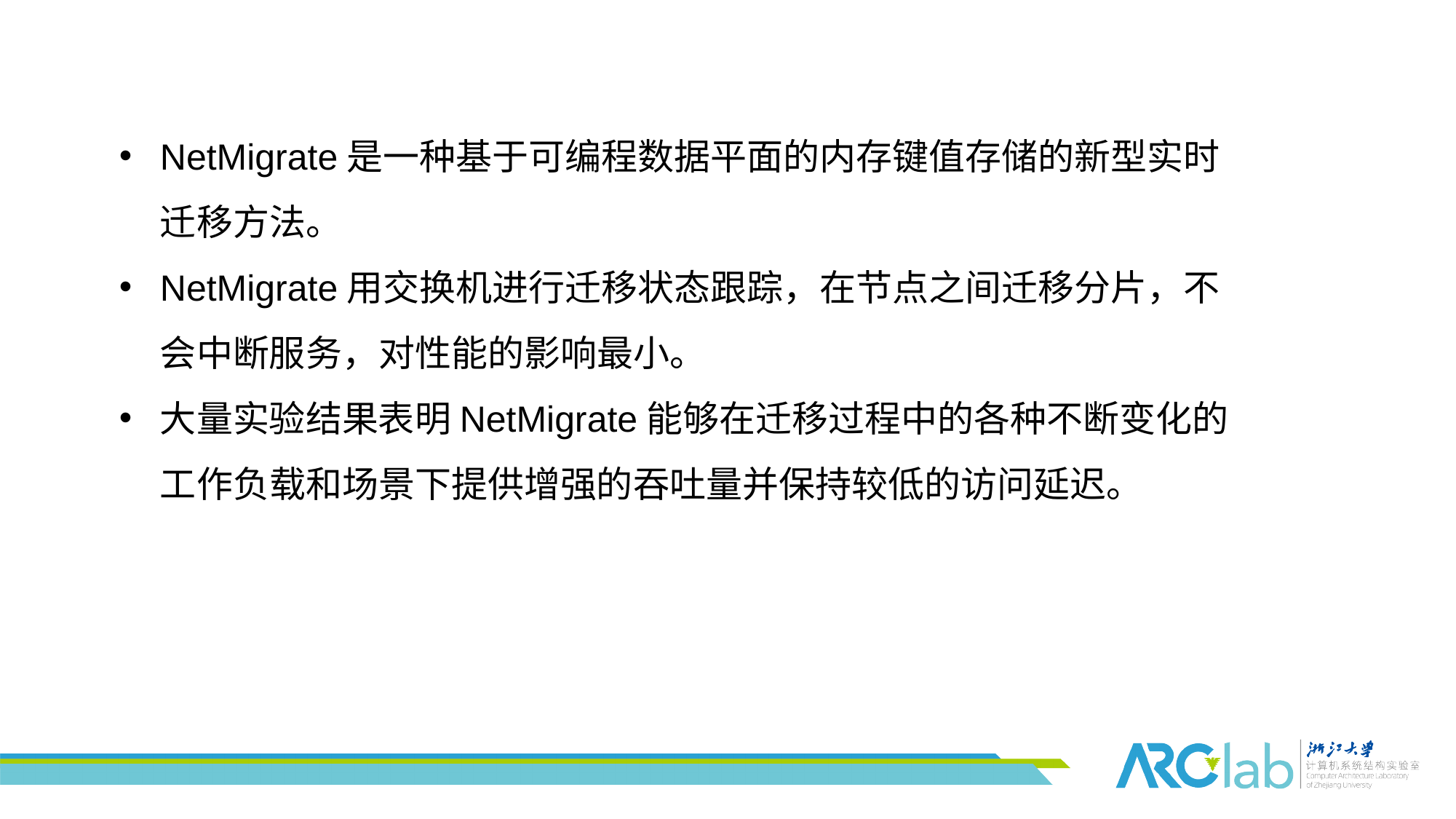

NetMigrate是一种基于可编程数据平面的内存键值存储的新型实时迁移方法。
NetMigrate用交换机进行迁移状态跟踪，在节点之间迁移分片，不会中断服务，对性能的影响最小。
大量实验结果表明NetMigrate能够在迁移过程中的各种不断变化的工作负载和场景下提供增强的吞吐量并保持较低的访问延迟。